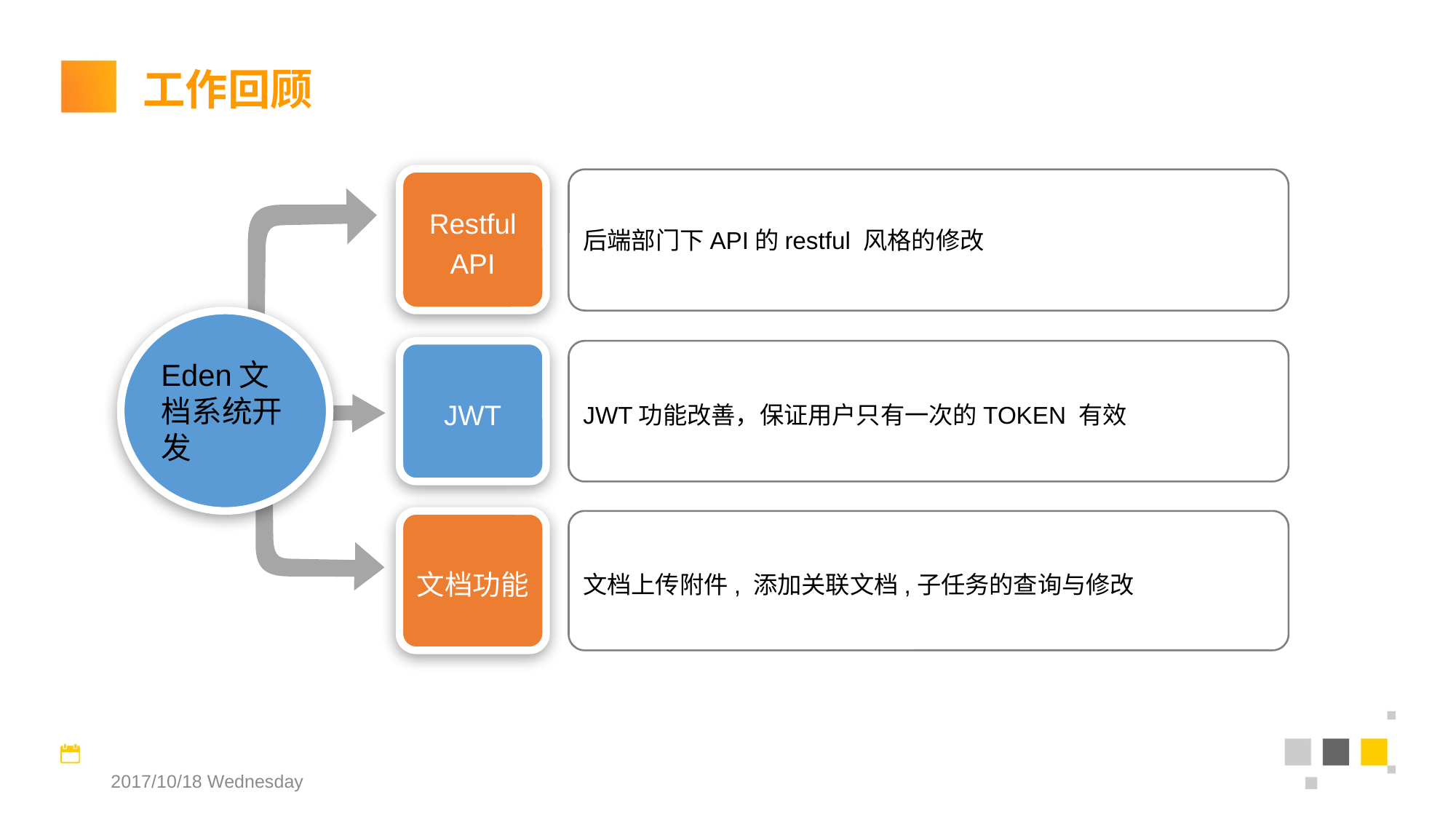

工作回顾
Restful API
后端部门下API的restful 风格的修改

Eden文档系统开发

JWT
JWT功能改善，保证用户只有一次的TOKEN 有效

文档功能
文档上传附件, 添加关联文档,子任务的查询与修改
2017/10/18 Wednesday
7